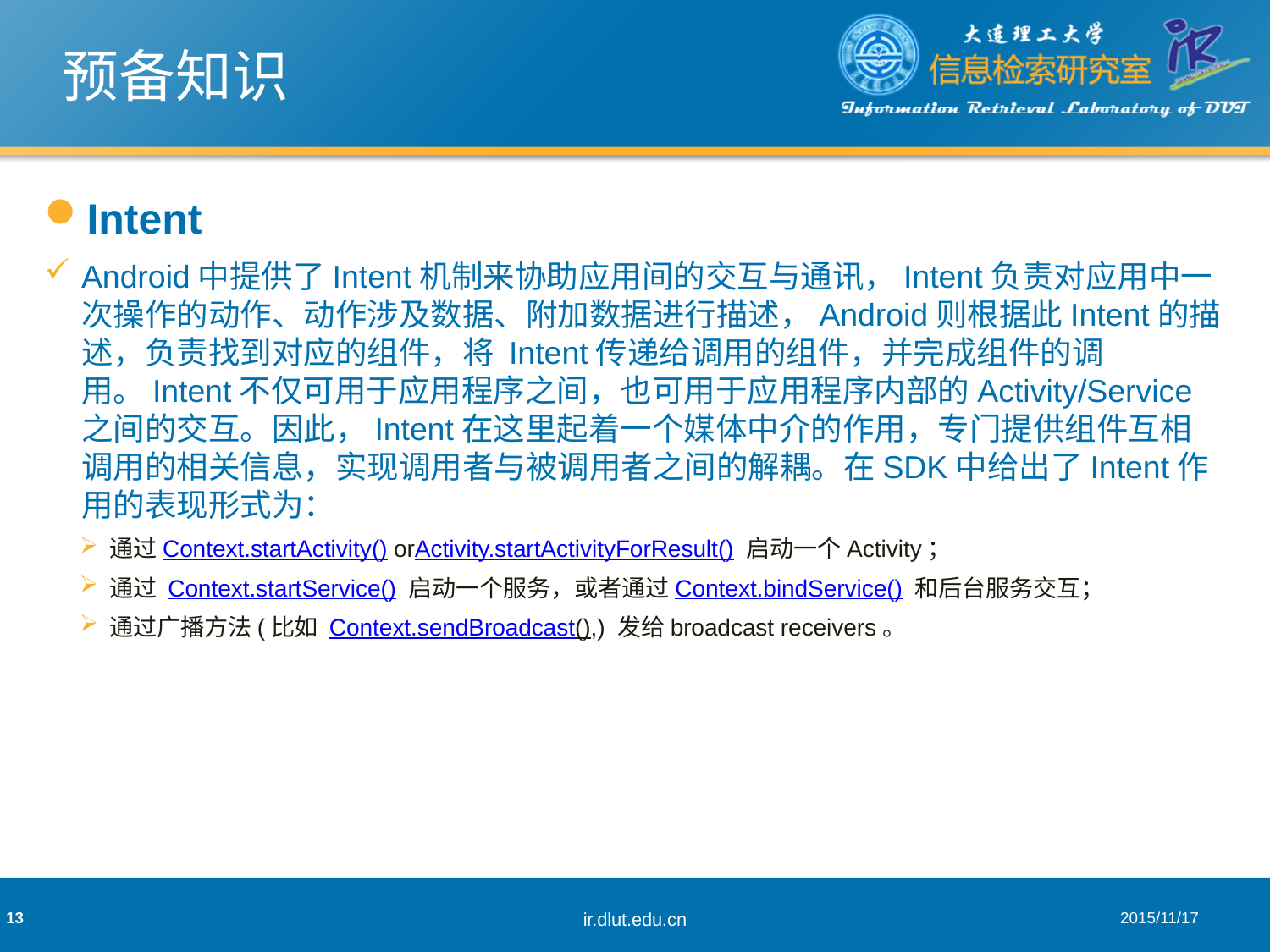

预备知识
Intent
Android中提供了Intent机制来协助应用间的交互与通讯，Intent负责对应用中一次操作的动作、动作涉及数据、附加数据进行描述，Android则根据此Intent的描述，负责找到对应的组件，将 Intent传递给调用的组件，并完成组件的调用。Intent不仅可用于应用程序之间，也可用于应用程序内部的Activity/Service之间的交互。因此，Intent在这里起着一个媒体中介的作用，专门提供组件互相调用的相关信息，实现调用者与被调用者之间的解耦。在SDK中给出了Intent作用的表现形式为：
通过Context.startActivity() orActivity.startActivityForResult() 启动一个Activity；
通过 Context.startService() 启动一个服务，或者通过Context.bindService() 和后台服务交互；
通过广播方法(比如 Context.sendBroadcast(),) 发给broadcast receivers。